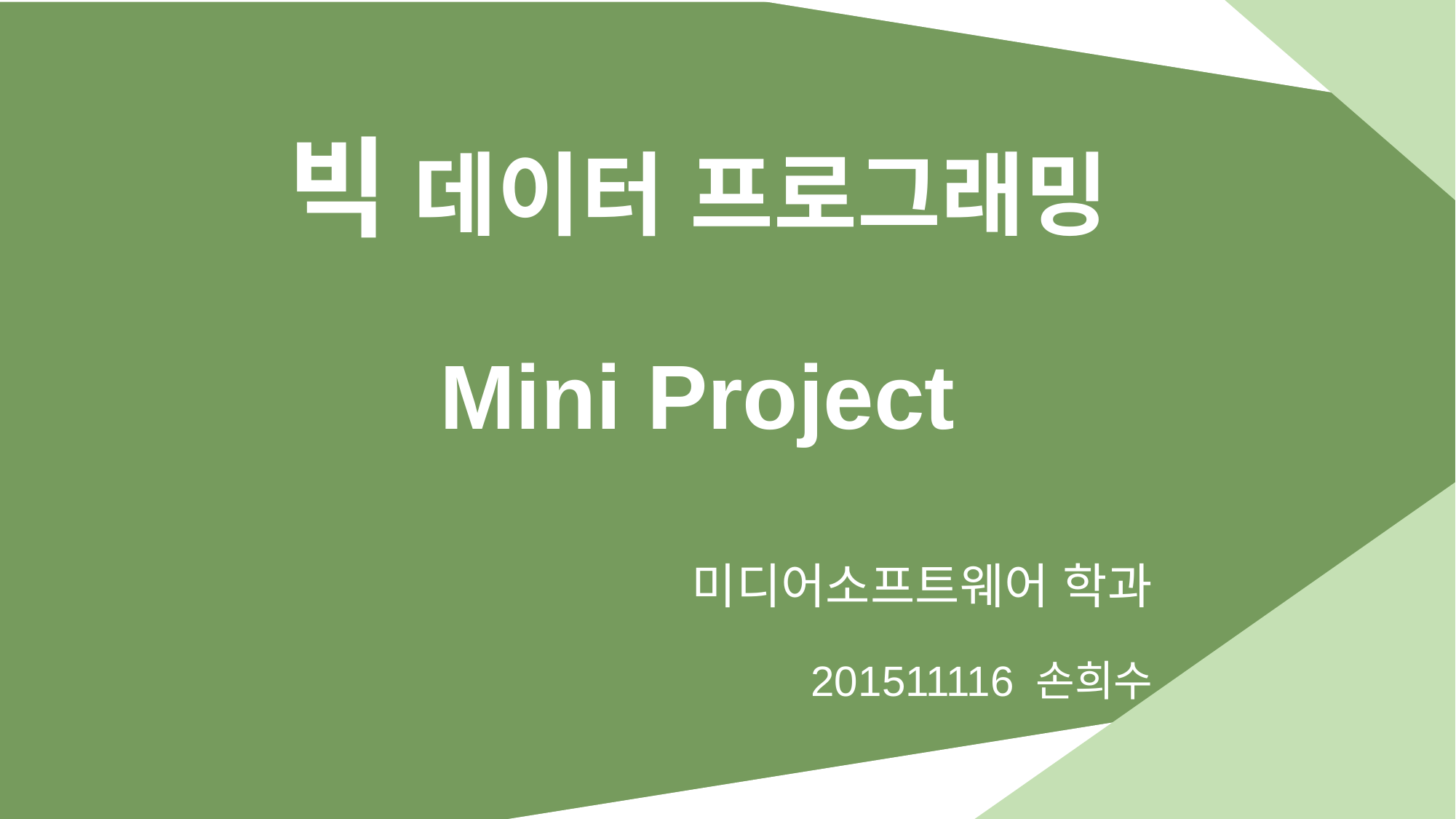

# 빅 데이터 프로그래밍 Mini Project

미디어소프트웨어 학과
201511116 손희수